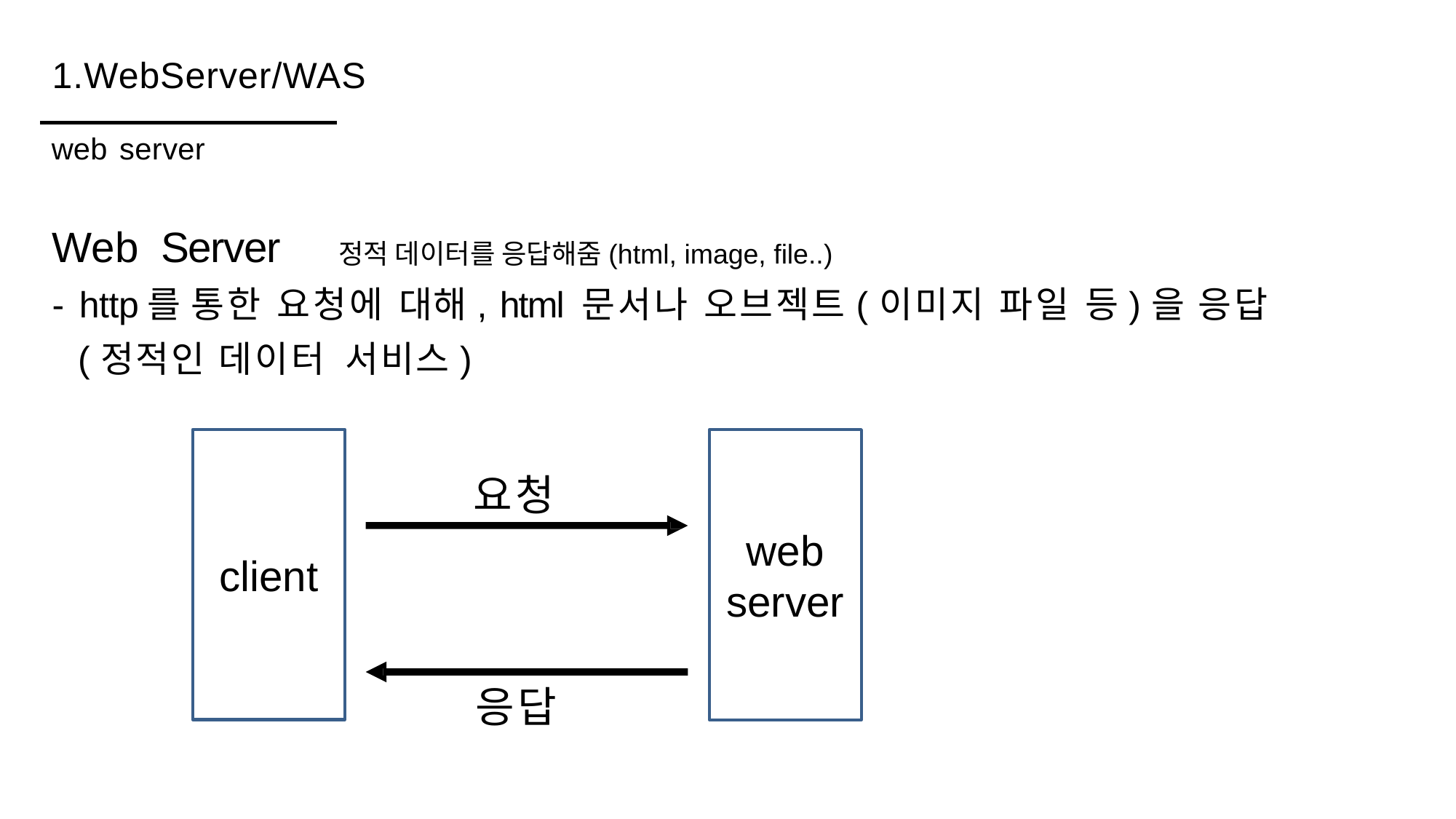

1.WebServer/WAS
web server

Web	Server
- http를 통한 요청에 대해, html 문서나 오브젝트(이미지 파일 등)을 응답  (정적인 데이터 서비스)
정적 데이터를 응답해줌(html, image, file..)
client
web
server
요청

응답